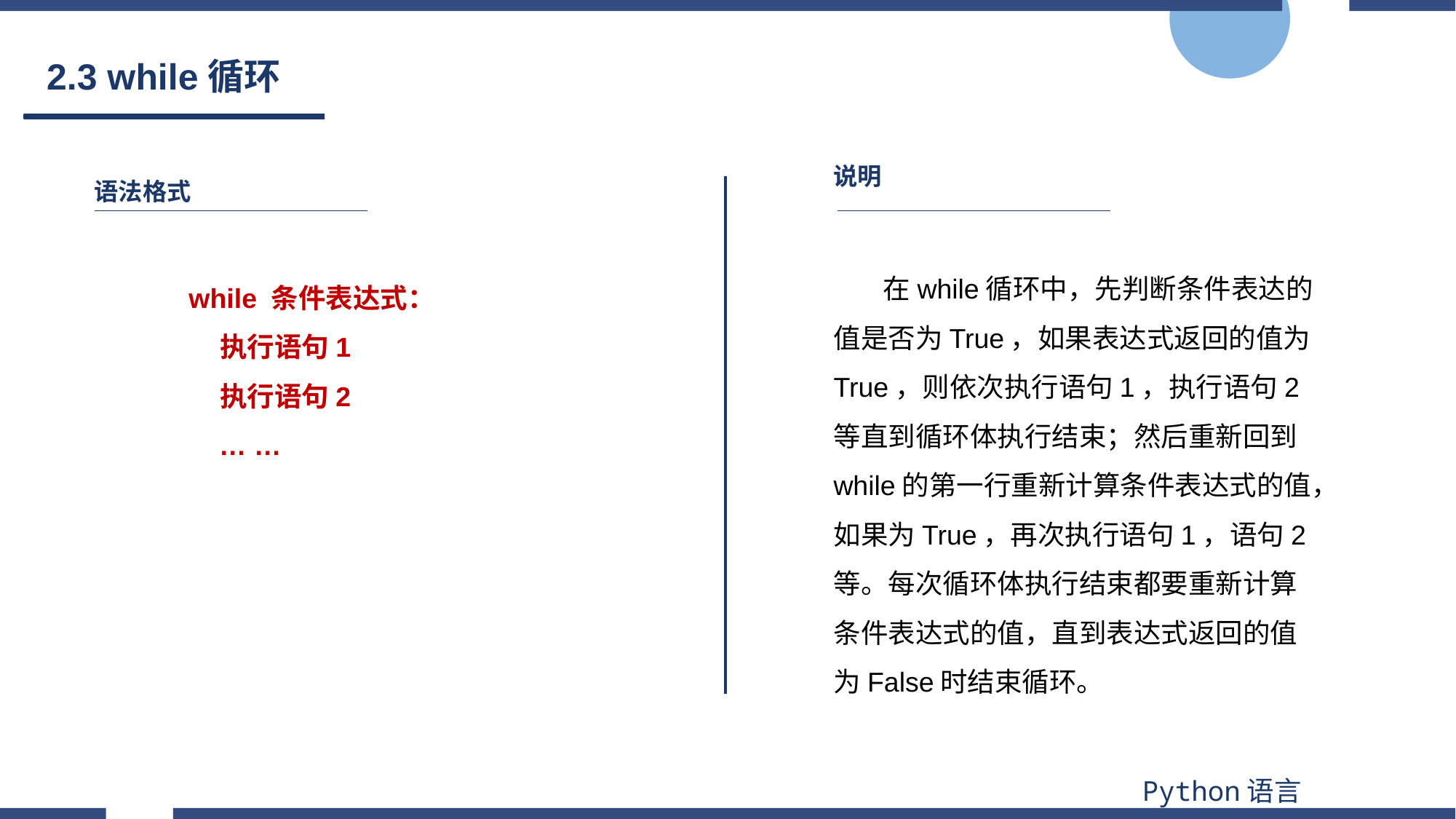

# 2.3 while循环
说明
语法格式
       在while循环中，先判断条件表达的值是否为True，如果表达式返回的值为True，则依次执行语句1，执行语句2等直到循环体执行结束；然后重新回到while的第一行重新计算条件表达式的值，如果为True，再次执行语句1，语句2等。每次循环体执行结束都要重新计算条件表达式的值，直到表达式返回的值为False时结束循环。
while 条件表达式：
    执行语句1
    执行语句2
    … …